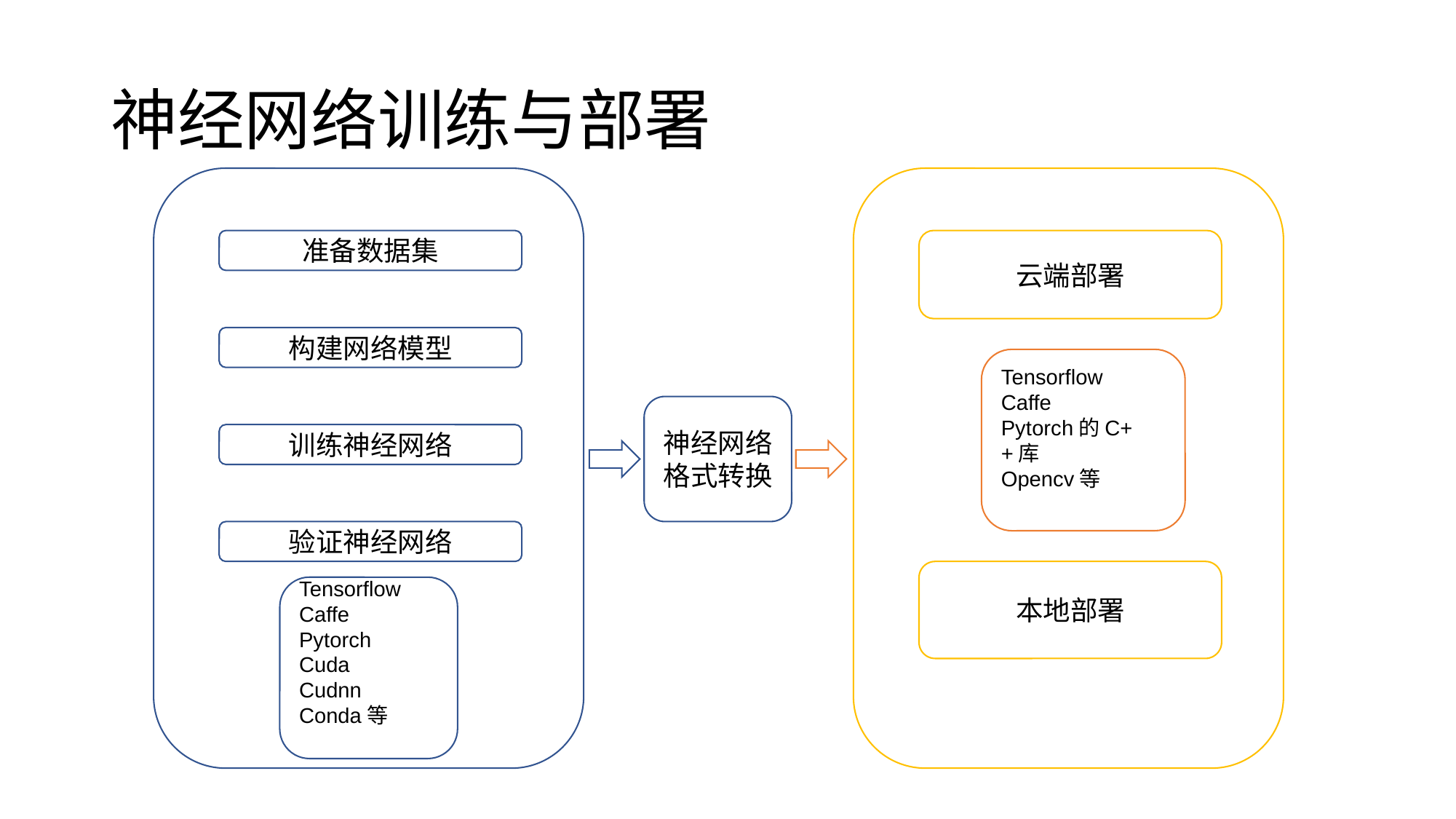

# 神经网络训练与部署

云端部署
本地部署
准备数据集
构建网络模型
Tensorflow
Caffe
Pytorch的C++库
Opencv等

神经网络格式转换
训练神经网络

验证神经网络
Tensorflow
Caffe
Pytorch
Cuda
Cudnn
Conda等